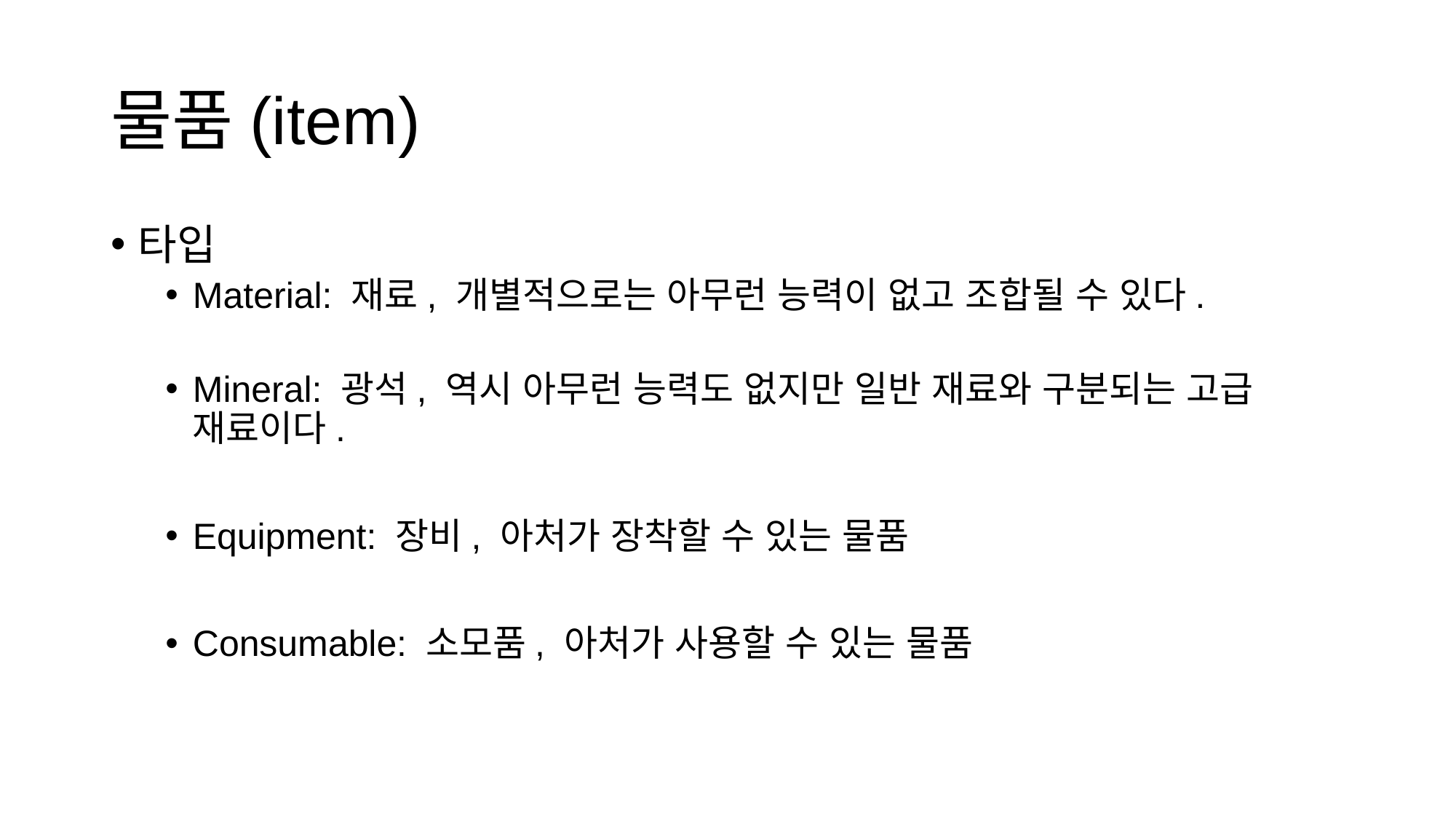

# 물품(item)
타입
Material: 재료, 개별적으로는 아무런 능력이 없고 조합될 수 있다.

Mineral: 광석, 역시 아무런 능력도 없지만 일반 재료와 구분되는 고급 재료이다.

Equipment: 장비, 아처가 장착할 수 있는 물품

Consumable: 소모품, 아처가 사용할 수 있는 물품